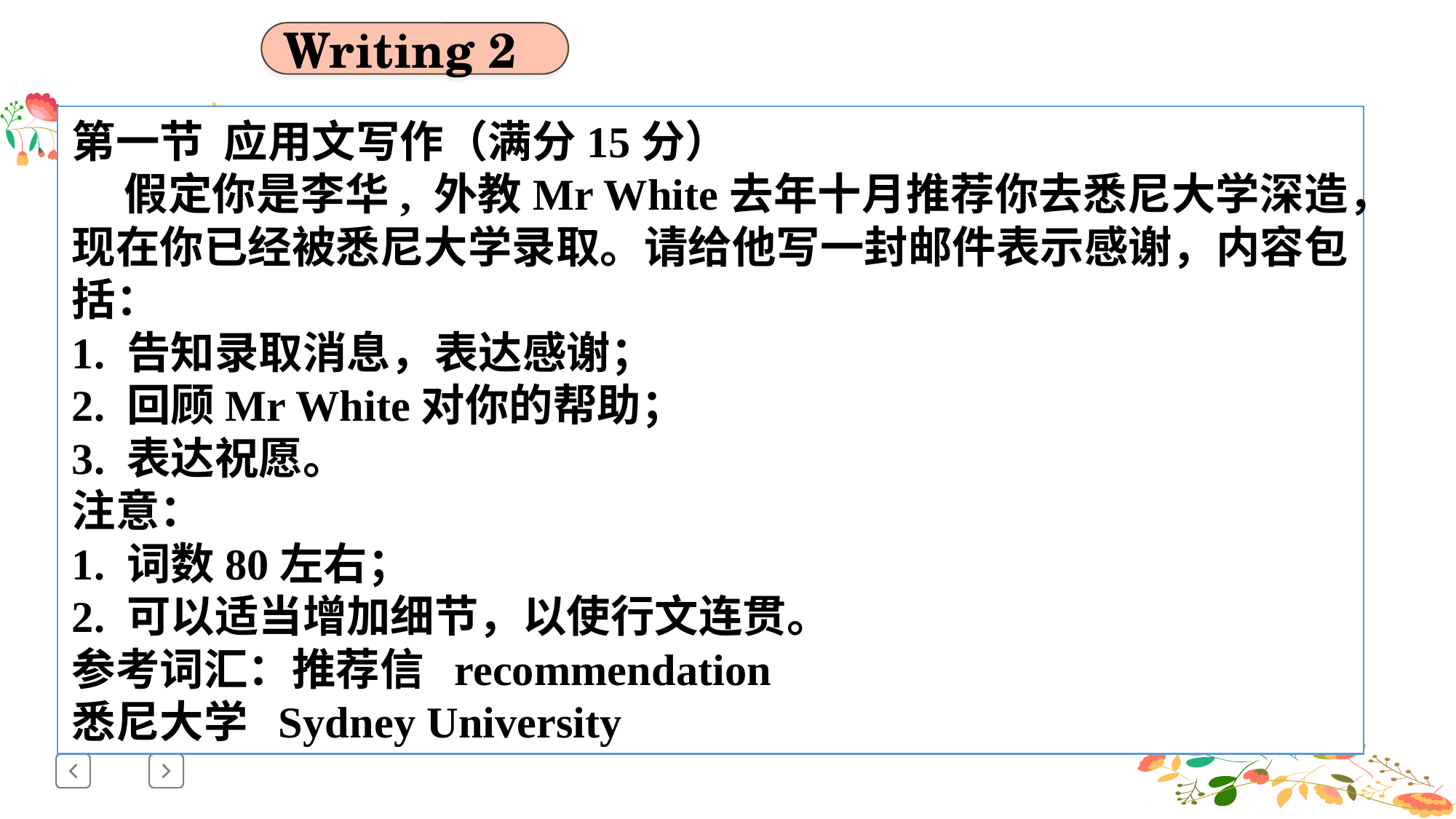

Writing 2
第一节  应用文写作（满分15分）
    假定你是李华, 外教Mr White去年十月推荐你去悉尼大学深造，现在你已经被悉尼大学录取。请给他写一封邮件表示感谢，内容包括：
1. 告知录取消息，表达感谢；
2. 回顾Mr White对你的帮助；
3. 表达祝愿。
注意：
1. 词数80左右；
2. 可以适当增加细节，以使行文连贯。
参考词汇：推荐信  recommendation
悉尼大学  Sydney University